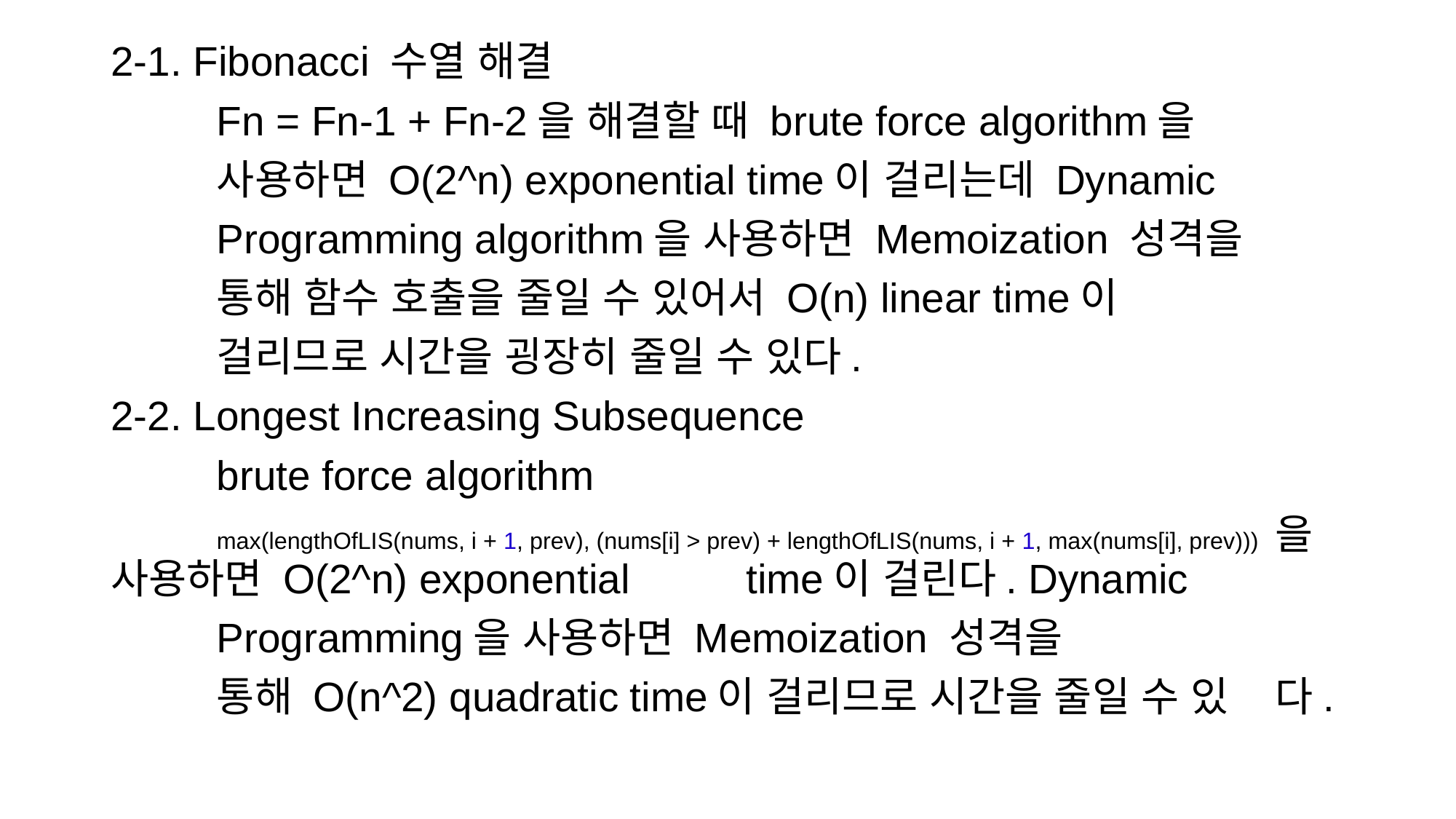

2-1. Fibonacci 수열 해결
	Fn = Fn-1 + Fn-2을 해결할 때 brute force algorithm을
	사용하면 O(2^n) exponential time이 걸리는데 Dynamic
	Programming algorithm을 사용하면 Memoization 성격을
	통해 함수 호출을 줄일 수 있어서 O(n) linear time이
	걸리므로 시간을 굉장히 줄일 수 있다.
2-2. Longest Increasing Subsequence
	brute force algorithm
	max(lengthOfLIS(nums, i + 1, prev), (nums[i] > prev) + lengthOfLIS(nums, i + 1, max(nums[i], prev))) 	을 사용하면 O(2^n) exponential 	time이 걸린다. Dynamic
	Programming을 사용하면 Memoization 성격을
	통해 O(n^2) quadratic time이 걸리므로 시간을 줄일 수 있	다.